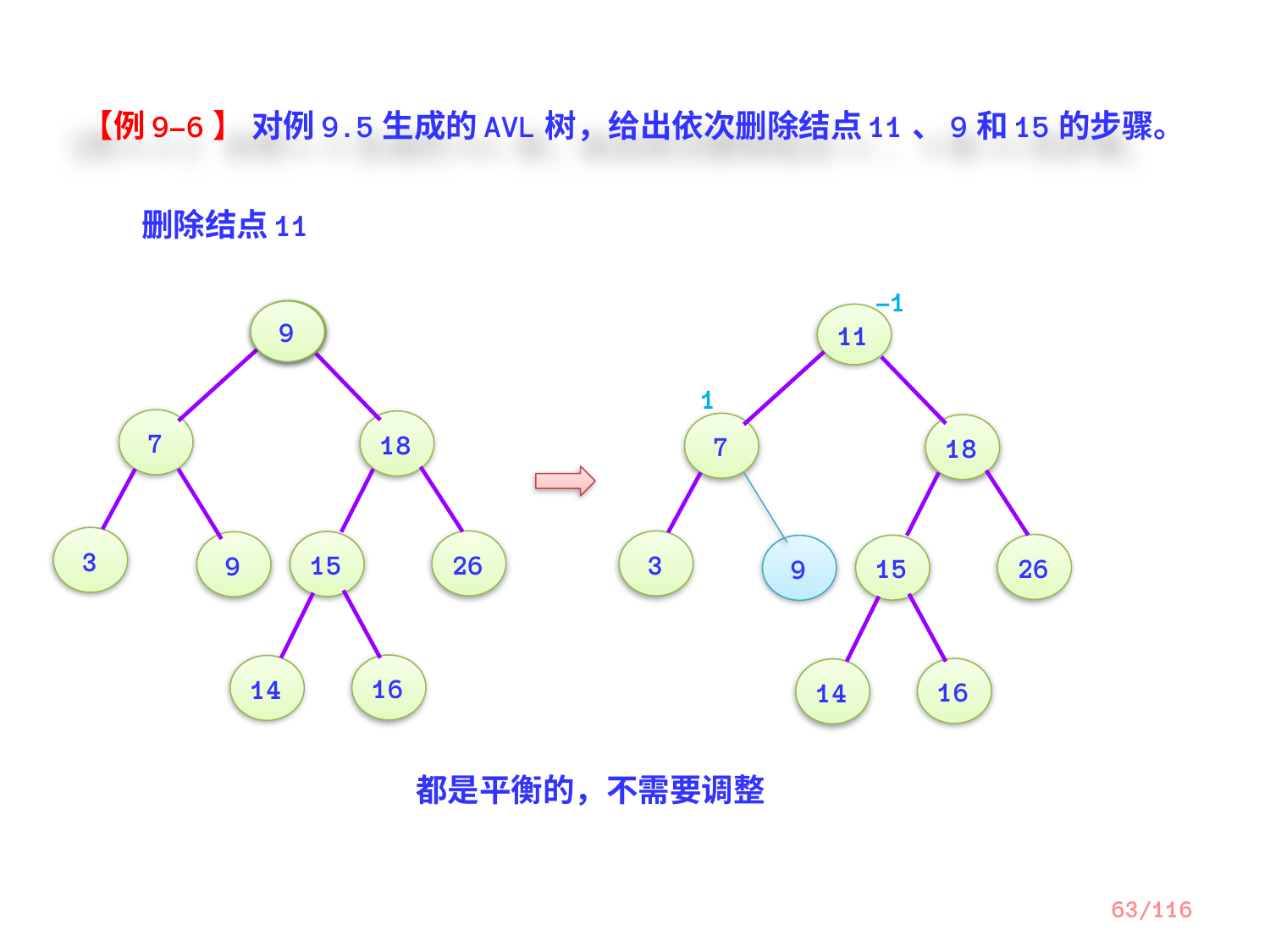

【例9-6】 对例9.5生成的AVL树，给出依次删除结点11、9和15的步骤。
删除结点11
-1
11
9
11

7
18

3
26
15
9

16
14

1
7
18

3
26
15
9

16
14
都是平衡的，不需要调整
63/116